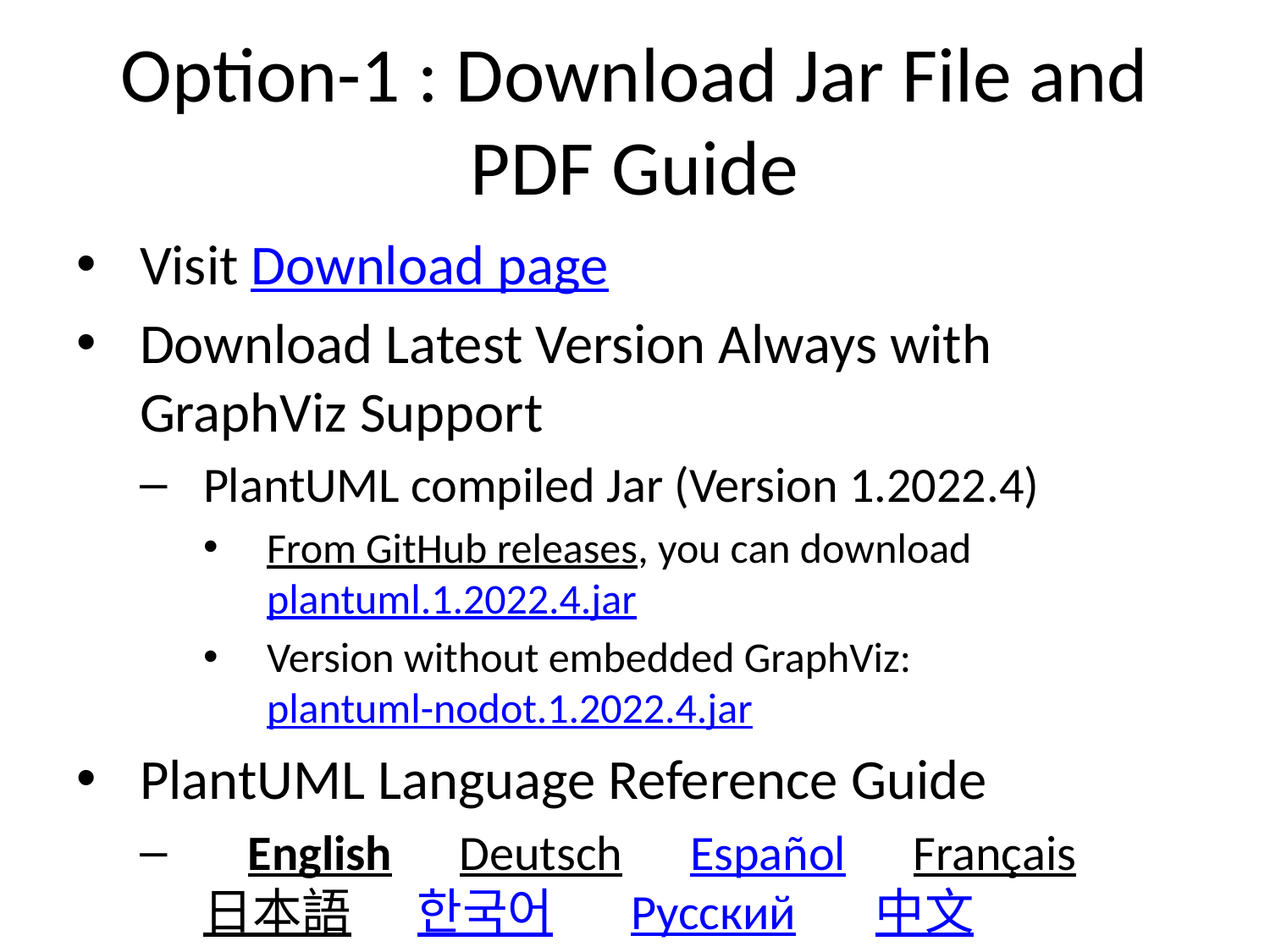

# Option-1 : Download Jar File and PDF Guide
Visit Download page
Download Latest Version Always with GraphViz Support
PlantUML compiled Jar (Version 1.2022.4)
From GitHub releases, you can download plantuml.1.2022.4.jar
Version without embedded GraphViz: plantuml-nodot.1.2022.4.jar
PlantUML Language Reference Guide
    English      Deutsch      Español      Français      日本語      한국어      Русский      中文